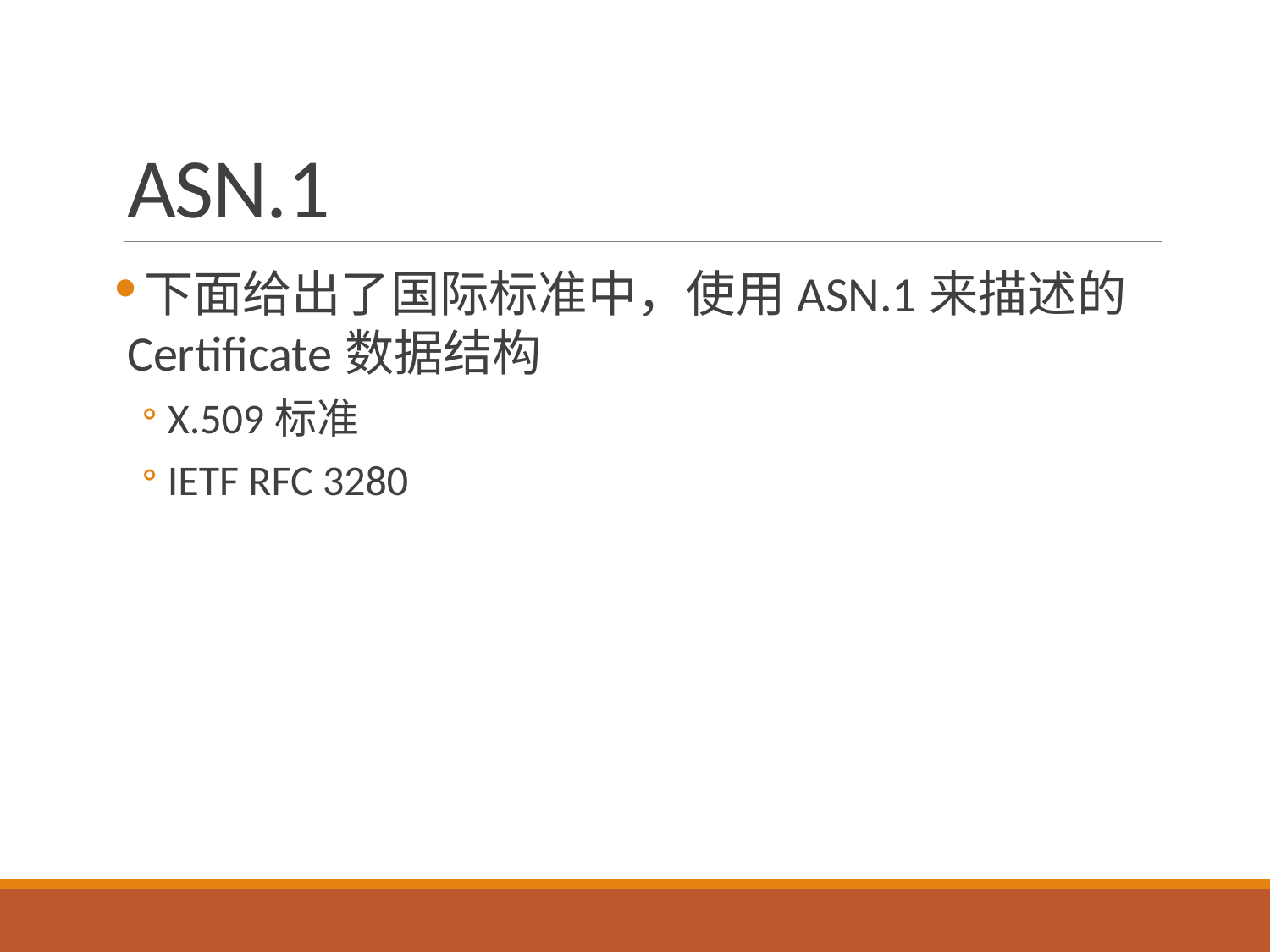

# ASN.1
下面给出了国际标准中，使用ASN.1来描述的Certificate数据结构
X.509标准
IETF RFC 3280
9